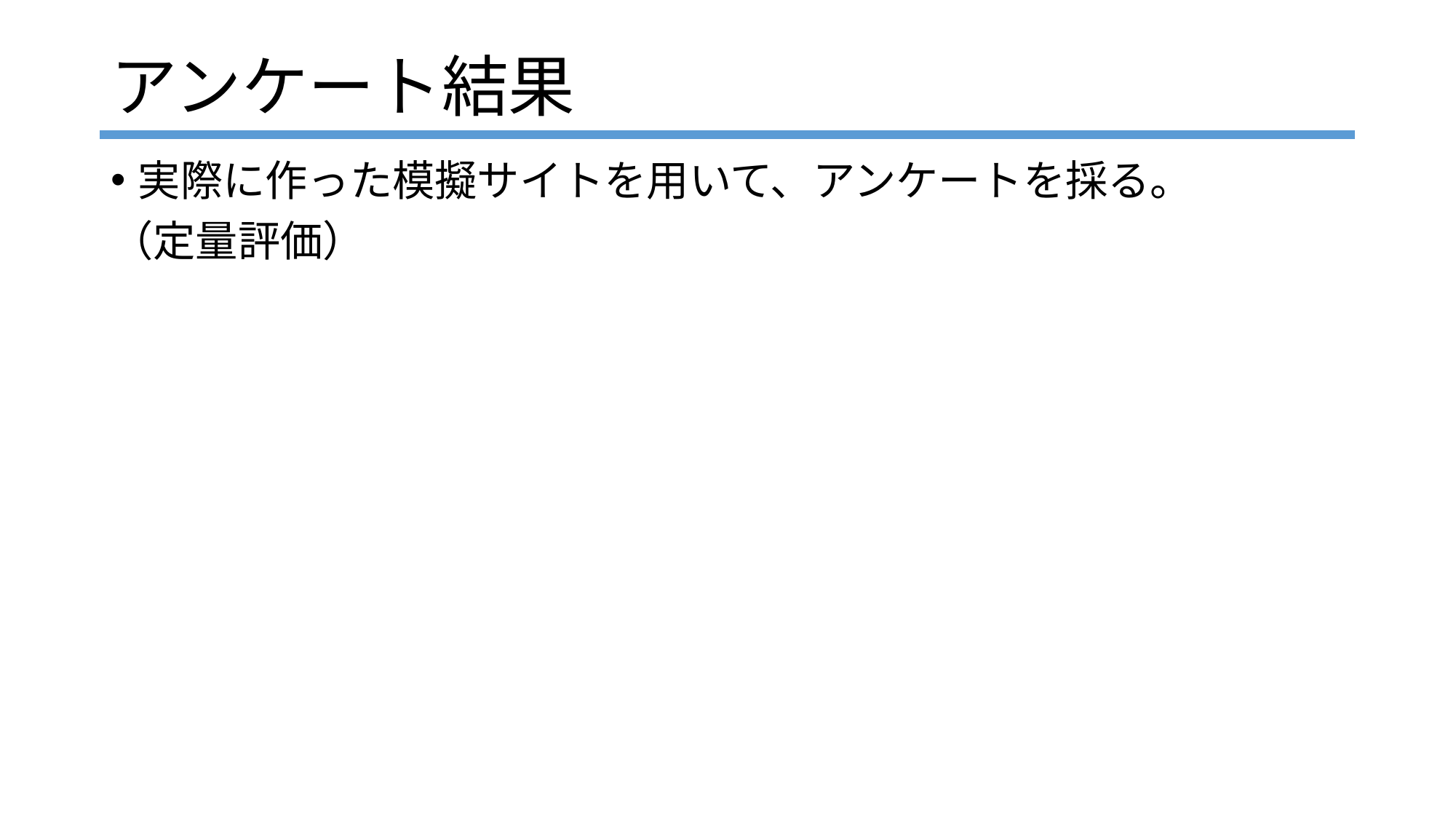

アンケート結果
実際に作った模擬サイトを用いて、アンケートを採る。
（定量評価）